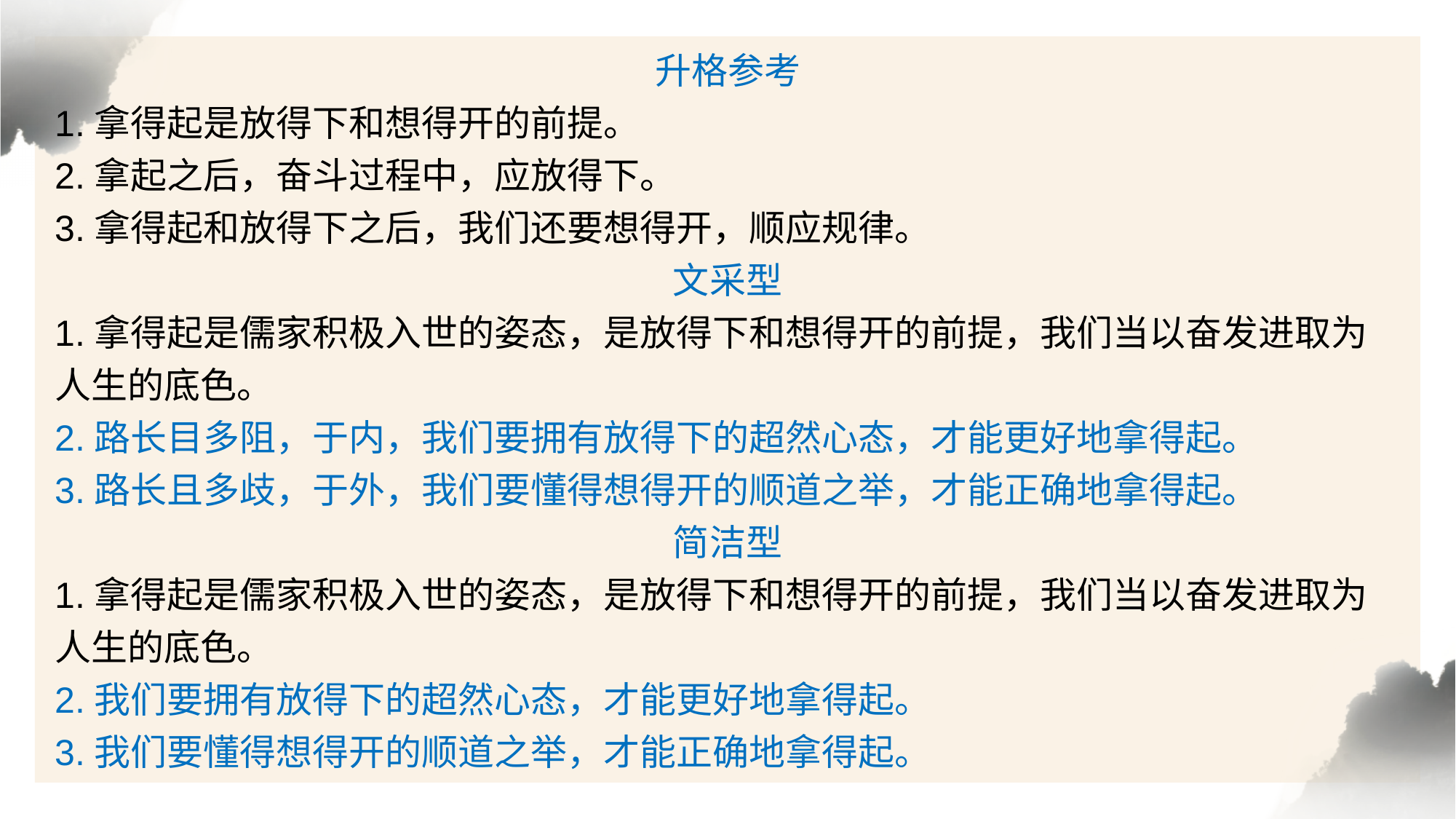

升格参考
1.拿得起是放得下和想得开的前提。
2.拿起之后，奋斗过程中，应放得下。
3.拿得起和放得下之后，我们还要想得开，顺应规律。
文采型
1.拿得起是儒家积极入世的姿态，是放得下和想得开的前提，我们当以奋发进取为人生的底色。
2.路长目多阻，于内，我们要拥有放得下的超然心态，才能更好地拿得起。
3.路长且多歧，于外，我们要懂得想得开的顺道之举，才能正确地拿得起。
简洁型
1.拿得起是儒家积极入世的姿态，是放得下和想得开的前提，我们当以奋发进取为人生的底色。
2.我们要拥有放得下的超然心态，才能更好地拿得起。
3.我们要懂得想得开的顺道之举，才能正确地拿得起。